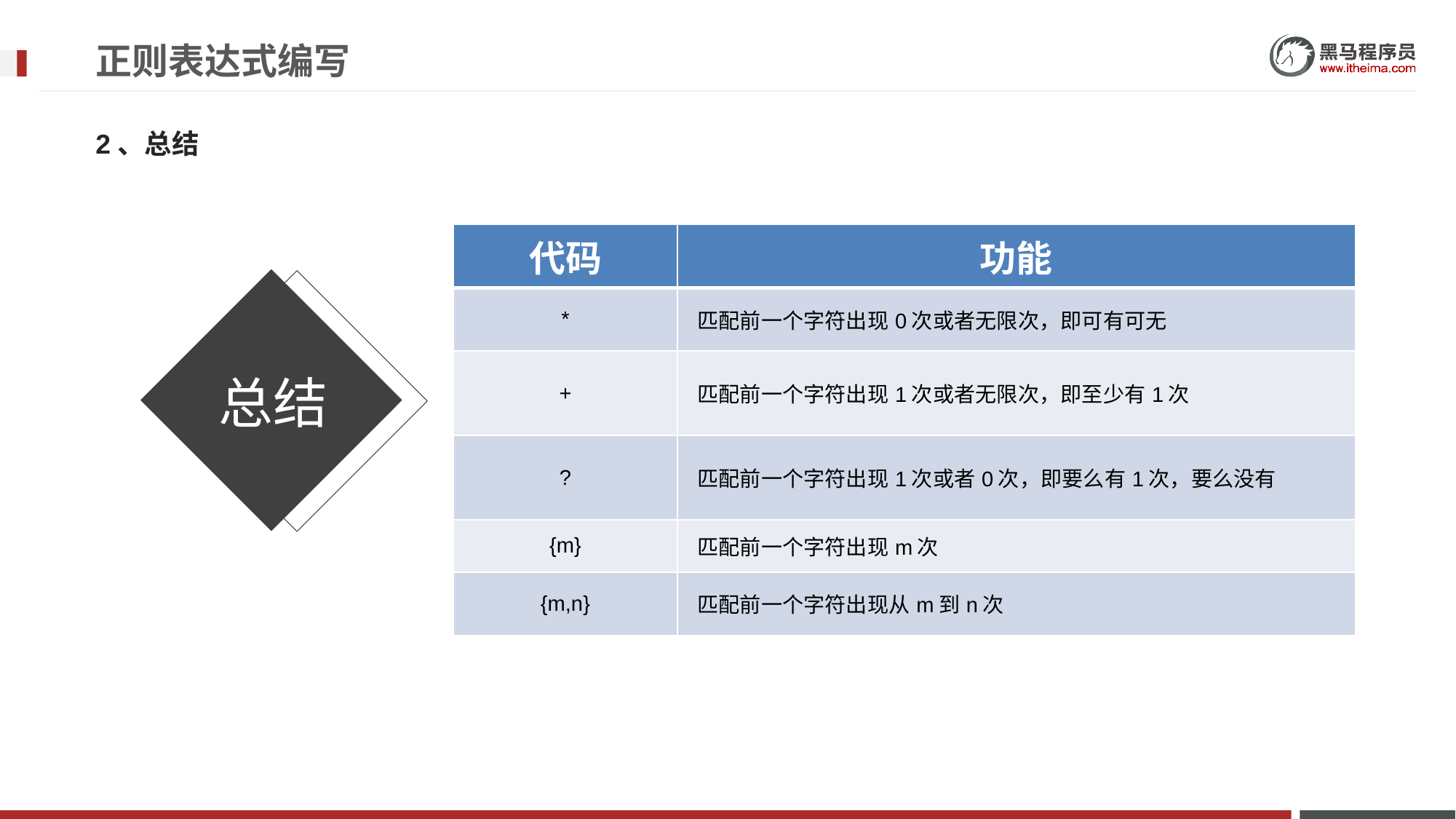

# 正则表达式编写
2、总结
| 代码 | 功能 |
| --- | --- |
| \* | 匹配前一个字符出现0次或者无限次，即可有可无 |
| + | 匹配前一个字符出现1次或者无限次，即至少有1次 |
| ? | 匹配前一个字符出现1次或者0次，即要么有1次，要么没有 |
| {m} | 匹配前一个字符出现m次 |
| {m,n} | 匹配前一个字符出现从m到n次 |

总结